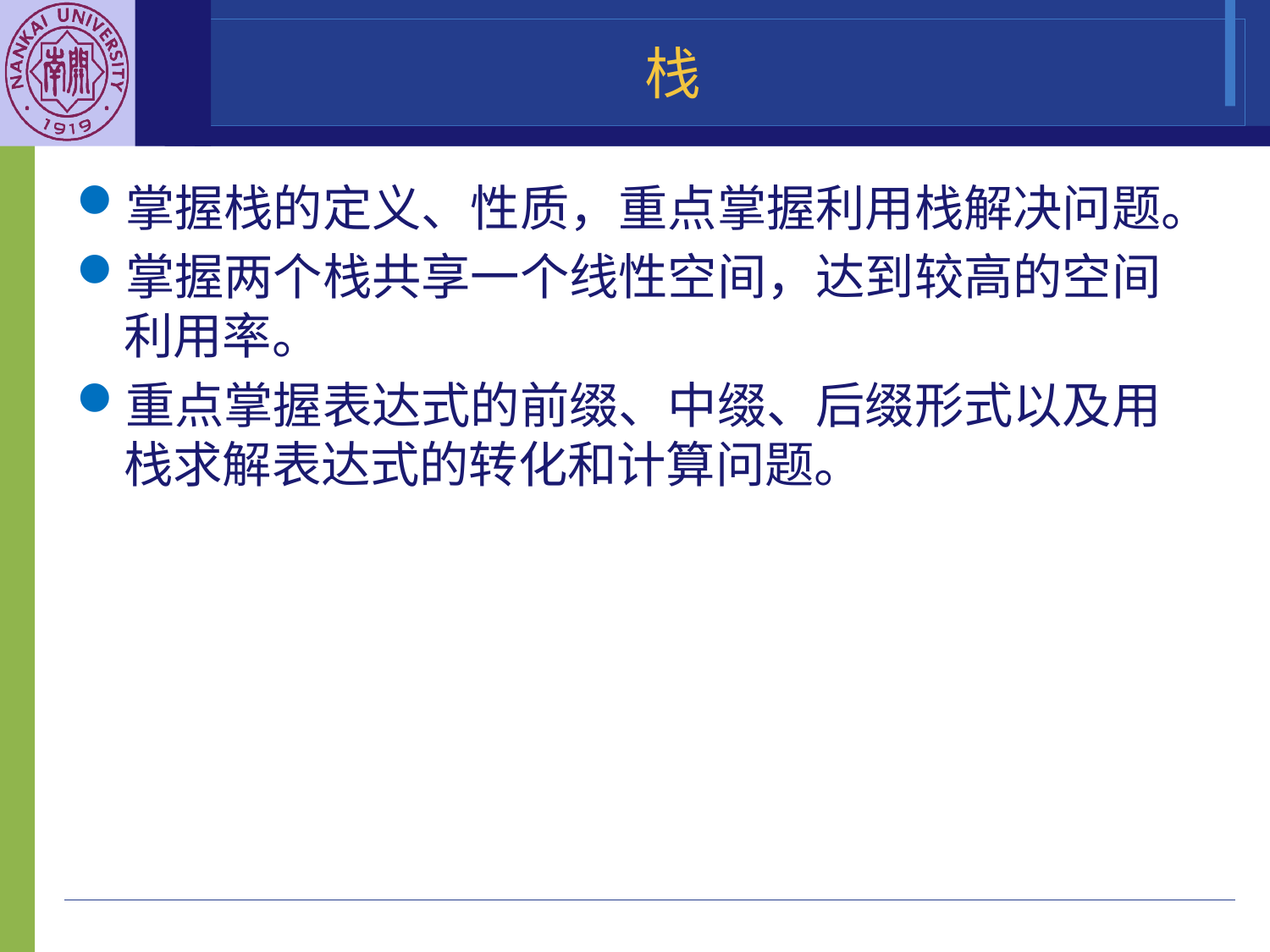

# 栈
掌握栈的定义、性质，重点掌握利用栈解决问题。
掌握两个栈共享一个线性空间，达到较高的空间利用率。
重点掌握表达式的前缀、中缀、后缀形式以及用栈求解表达式的转化和计算问题。